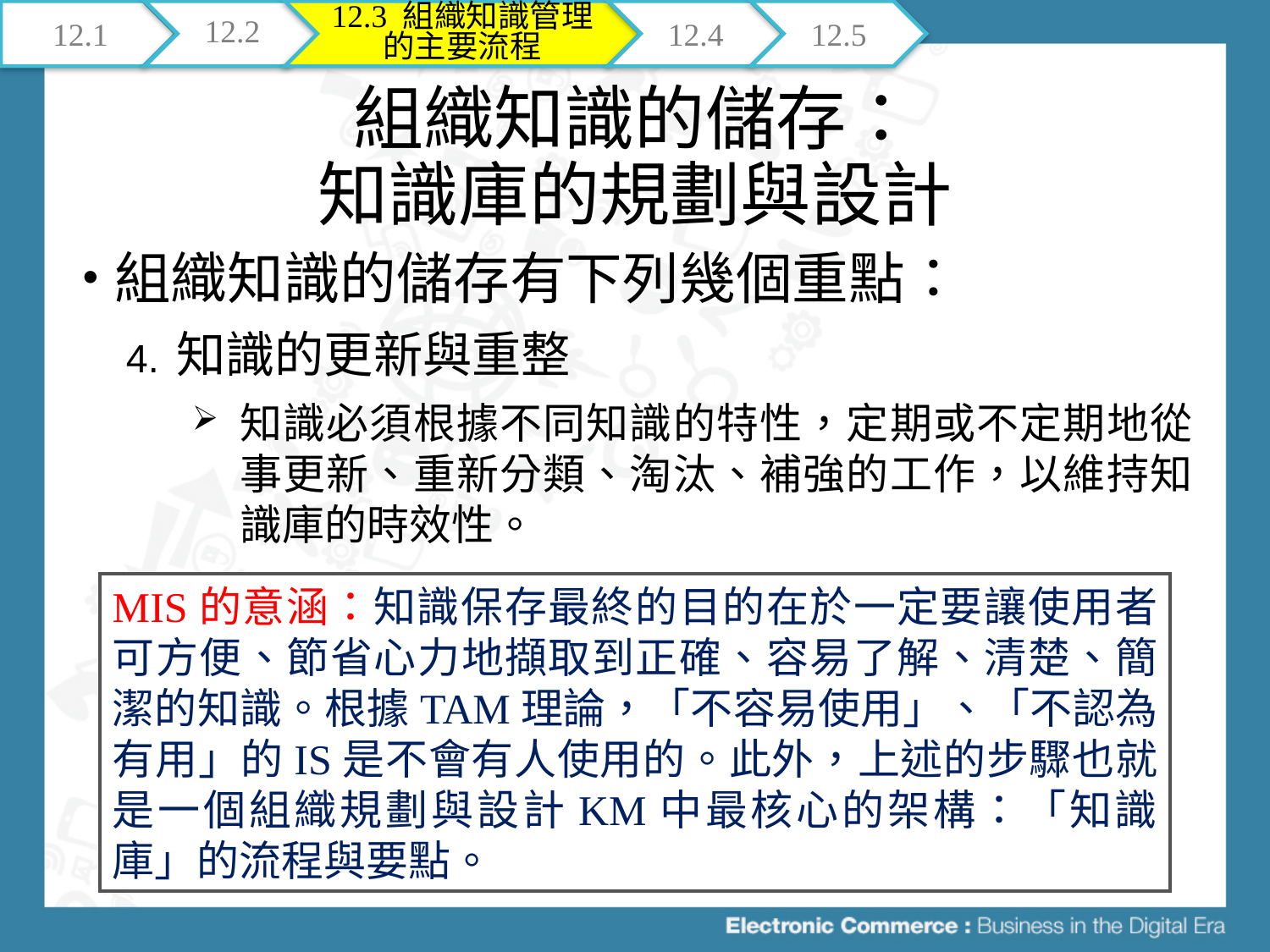

12.1
12.2
12.3 組織知識管理的主要流程
12.4
12.5
# 組織知識的儲存： 知識庫的規劃與設計
組織知識的儲存有下列幾個重點：
知識的更新與重整
知識必須根據不同知識的特性，定期或不定期地從事更新、重新分類、淘汰、補強的工作，以維持知識庫的時效性。

MIS的意涵：知識保存最終的目的在於一定要讓使用者可方便、節省心力地擷取到正確、容易了解、清楚、簡潔的知識。根據TAM理論，「不容易使用」、「不認為有用」的IS是不會有人使用的。此外，上述的步驟也就是一個組織規劃與設計KM中最核心的架構：「知識庫」的流程與要點。